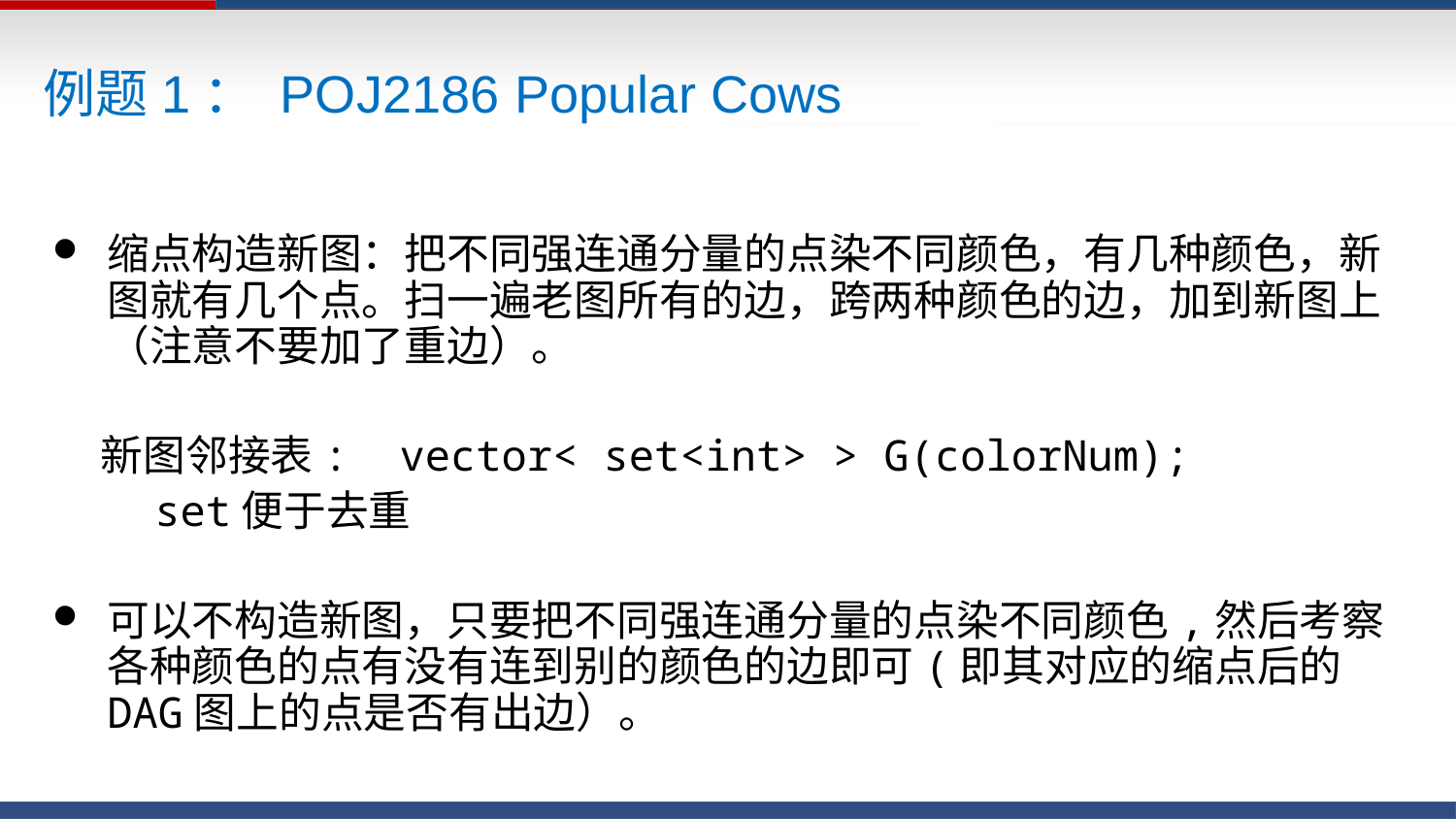

例题1： POJ2186 Popular Cows
缩点构造新图：把不同强连通分量的点染不同颜色，有几种颜色，新图就有几个点。扫一遍老图所有的边，跨两种颜色的边，加到新图上（注意不要加了重边）。

    新图邻接表:  vector< set<int> > G(colorNum);
    set便于去重

可以不构造新图，只要把不同强连通分量的点染不同颜色,然后考察各种颜色的点有没有连到别的颜色的边即可(即其对应的缩点后的DAG图上的点是否有出边）。